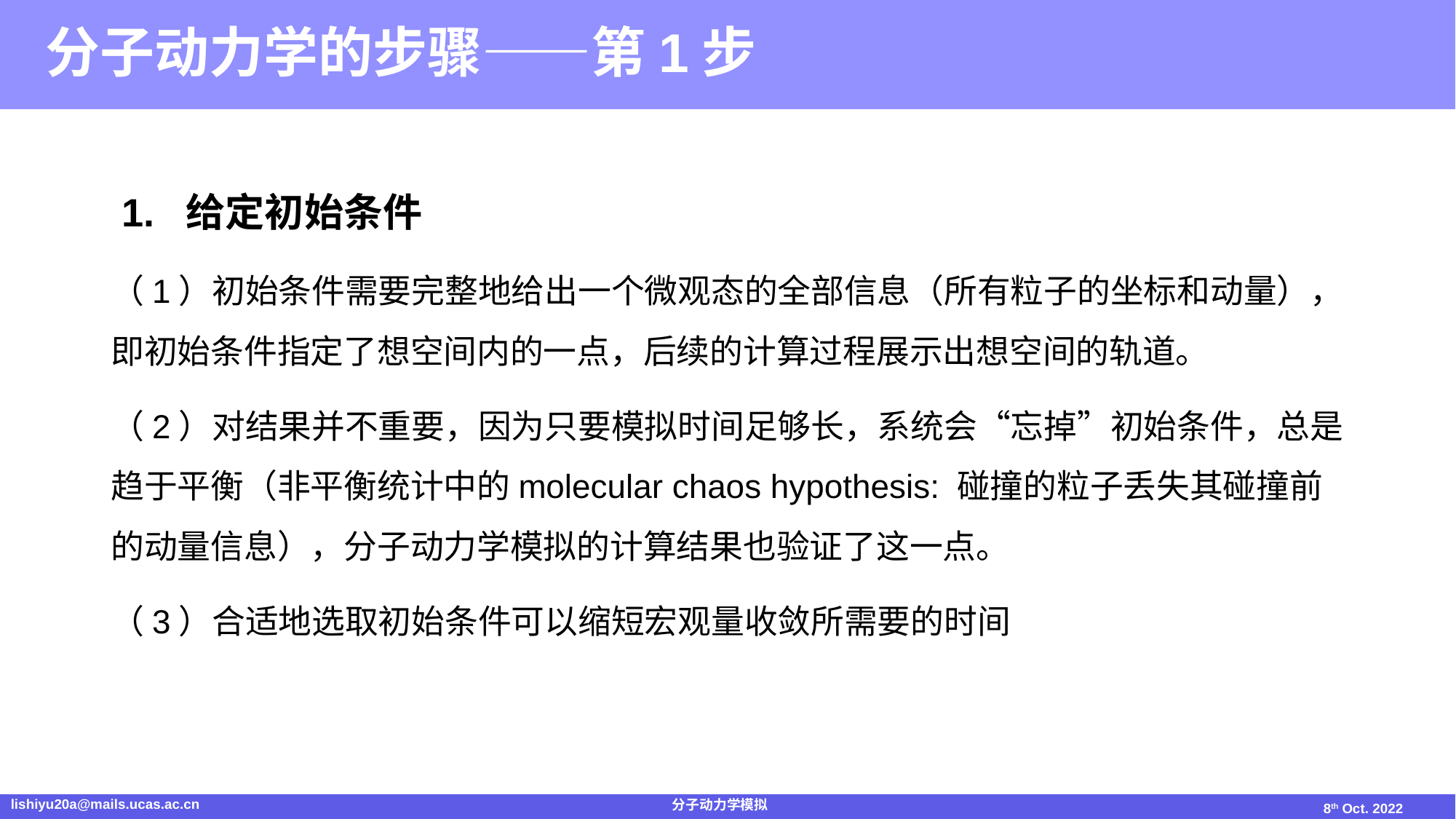

分子动力学的步骤——第1步
 1.  给定初始条件
（1）初始条件需要完整地给出一个微观态的全部信息（所有粒子的坐标和动量），即初始条件指定了想空间内的一点，后续的计算过程展示出想空间的轨道。
（2）对结果并不重要，因为只要模拟时间足够长，系统会“忘掉”初始条件，总是趋于平衡（非平衡统计中的molecular chaos hypothesis: 碰撞的粒子丢失其碰撞前的动量信息），分子动力学模拟的计算结果也验证了这一点。
（3）合适地选取初始条件可以缩短宏观量收敛所需要的时间

lishiyu20a@mails.ucas.ac.cn
分子动力学模拟

8th Oct. 2022